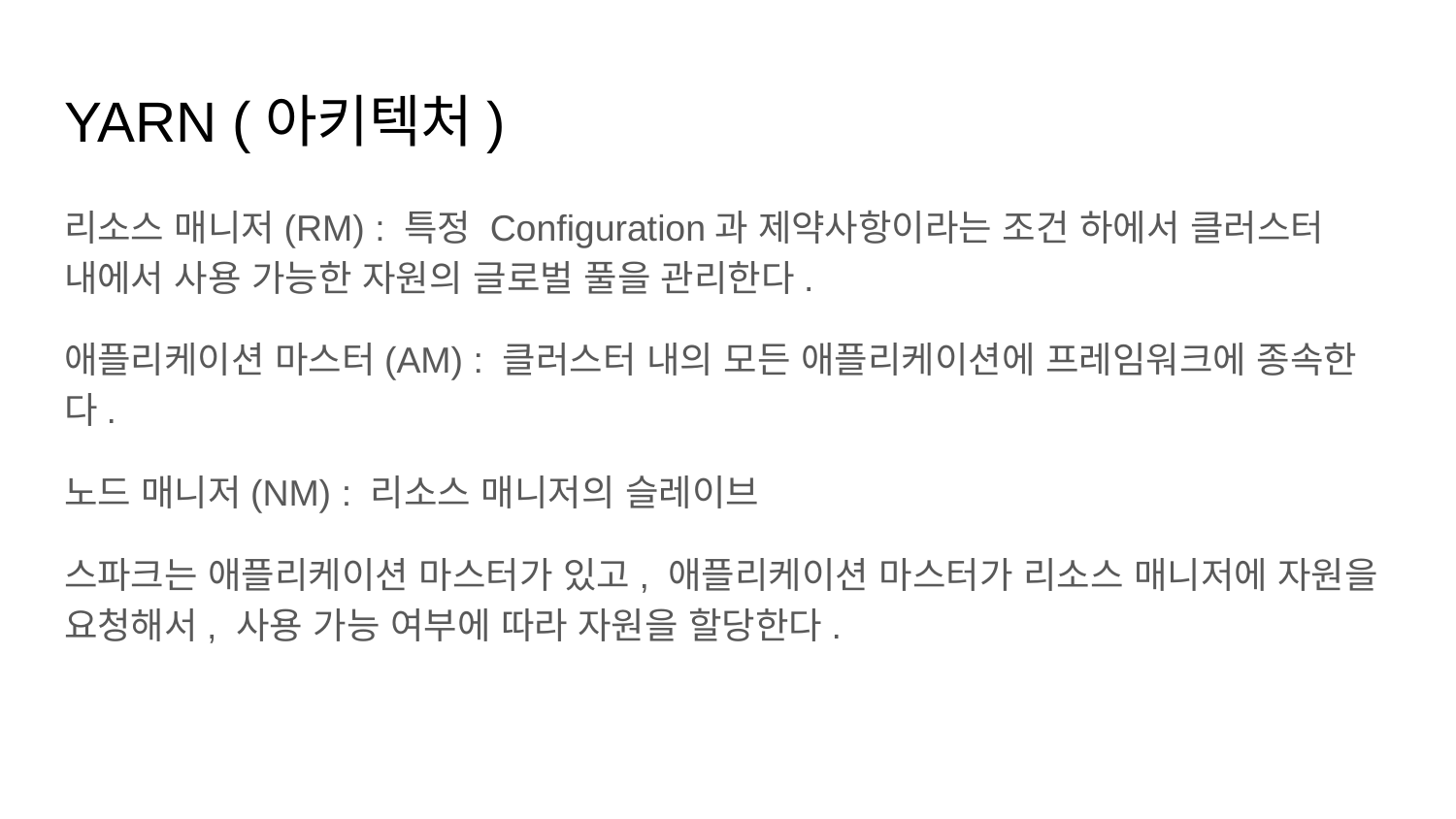

# YARN (아키텍처)
리소스 매니저(RM) : 특정 Configuration과 제약사항이라는 조건 하에서 클러스터 내에서 사용 가능한 자원의 글로벌 풀을 관리한다.
애플리케이션 마스터(AM) : 클러스터 내의 모든 애플리케이션에 프레임워크에 종속한다.
노드 매니저(NM) : 리소스 매니저의 슬레이브
스파크는 애플리케이션 마스터가 있고, 애플리케이션 마스터가 리소스 매니저에 자원을 요청해서, 사용 가능 여부에 따라 자원을 할당한다.